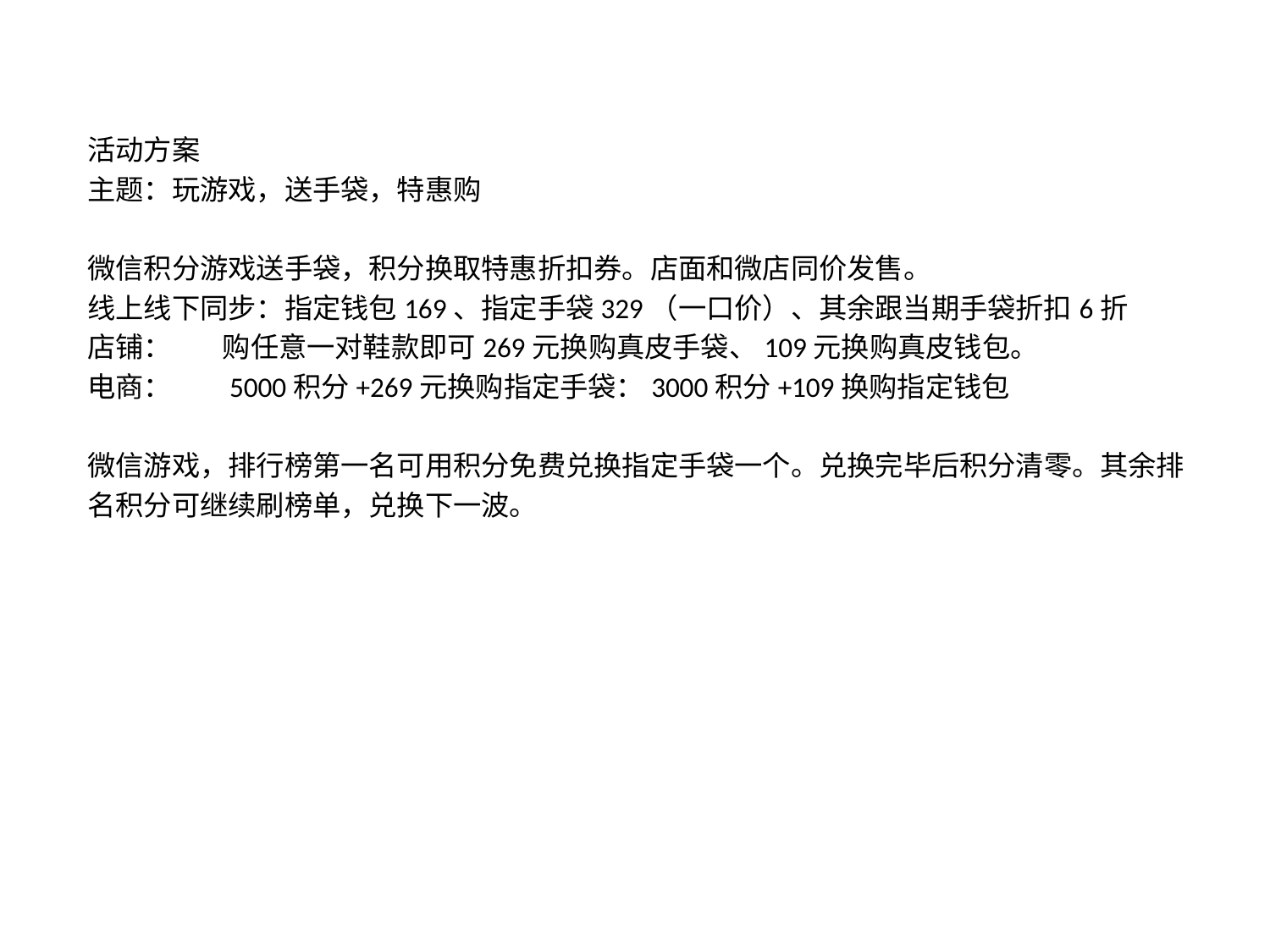

活动方案
主题：玩游戏，送手袋，特惠购

微信积分游戏送手袋，积分换取特惠折扣券。店面和微店同价发售。
线上线下同步：指定钱包169、指定手袋329（一口价）、其余跟当期手袋折扣6折
店铺：        购任意一对鞋款即可269元换购真皮手袋、109元换购真皮钱包。
电商：        5000积分+269元换购指定手袋：3000积分+109换购指定钱包

微信游戏，排行榜第一名可用积分免费兑换指定手袋一个。兑换完毕后积分清零。其余排
名积分可继续刷榜单，兑换下一波。